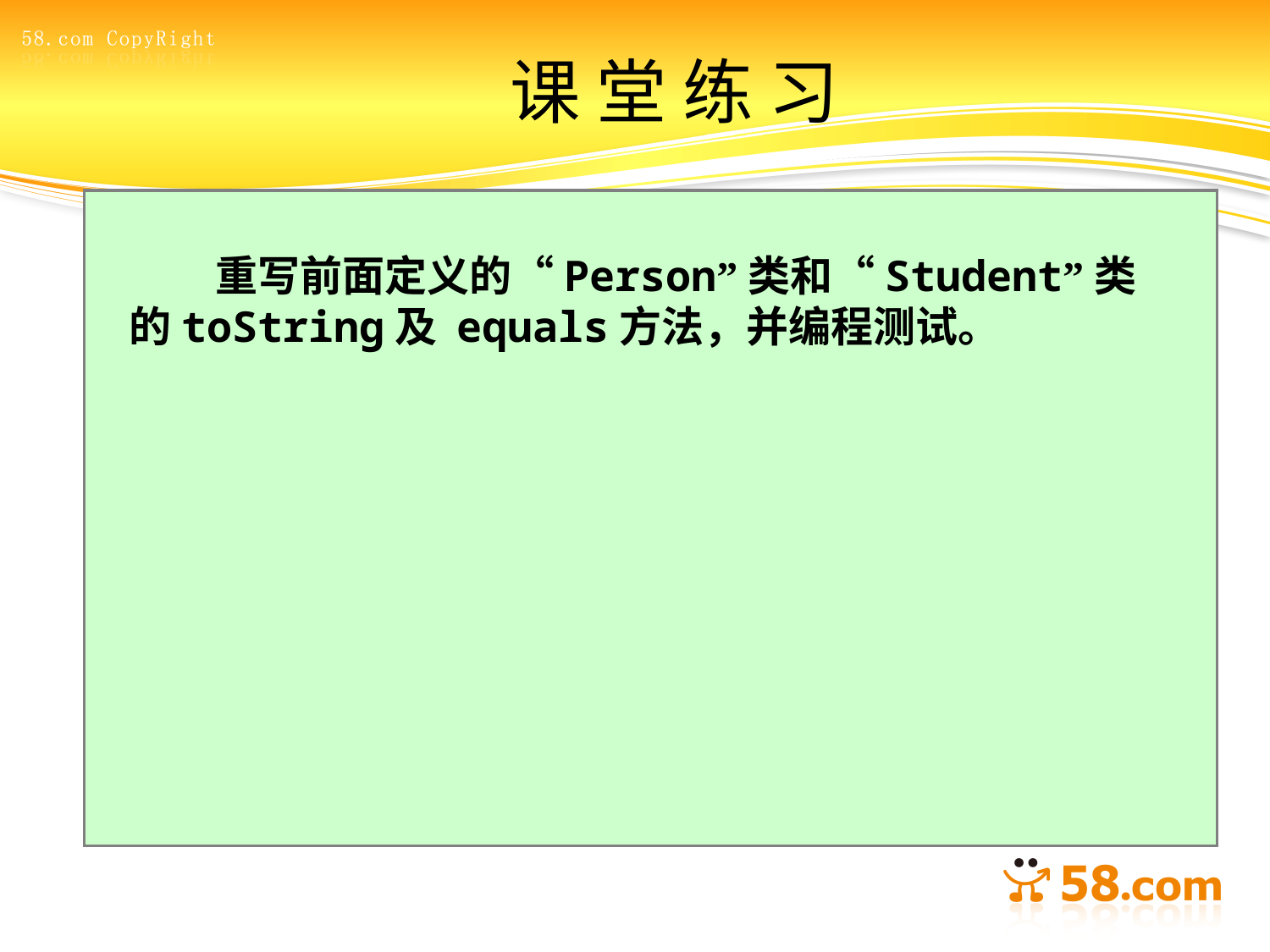

# 课 堂 练 习

        重写前面定义的“Person”类和“Student”类的toString及 equals方法，并编程测试。